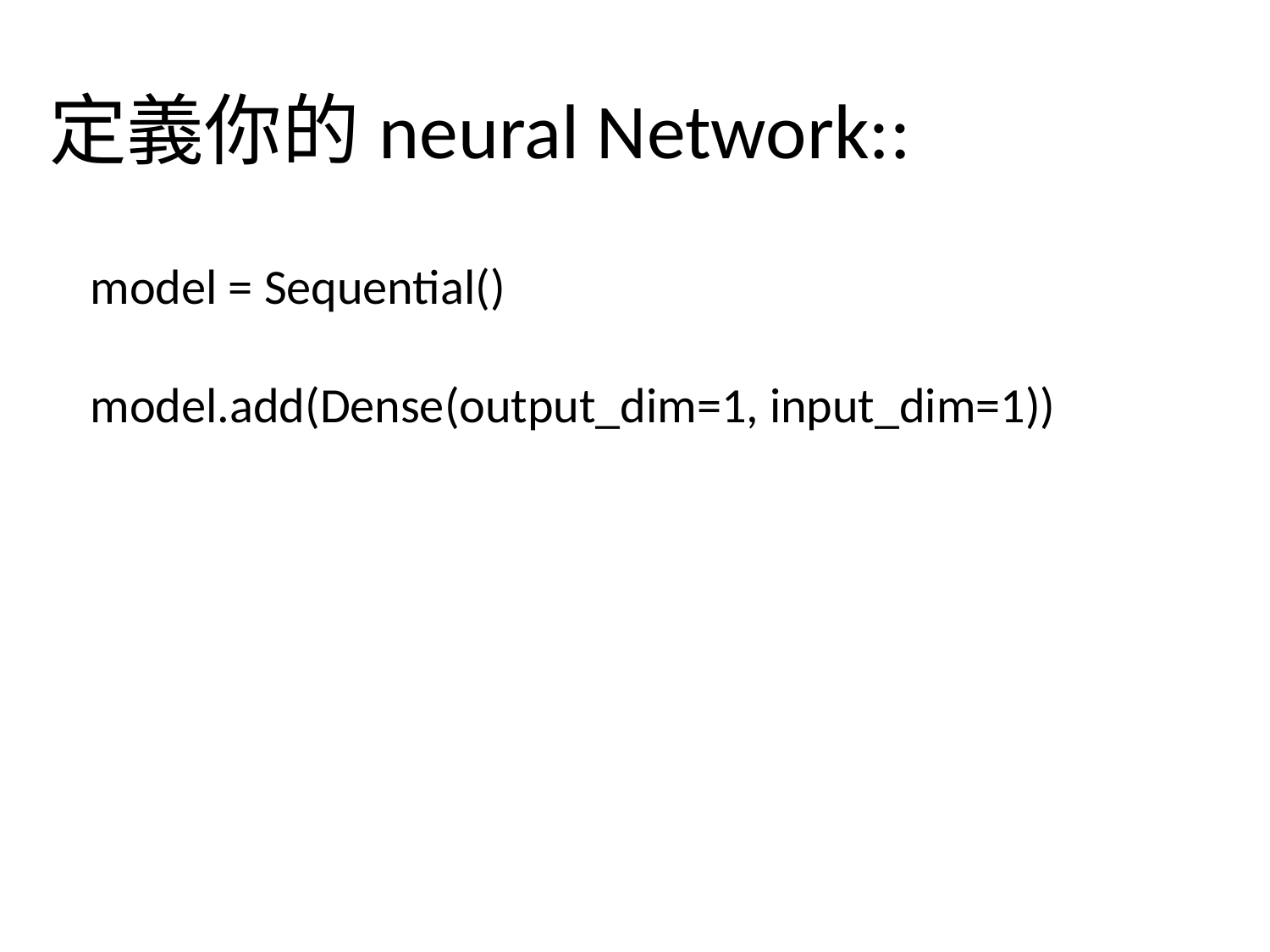

定義你的neural Network::
model = Sequential()

model.add(Dense(output_dim=1, input_dim=1))